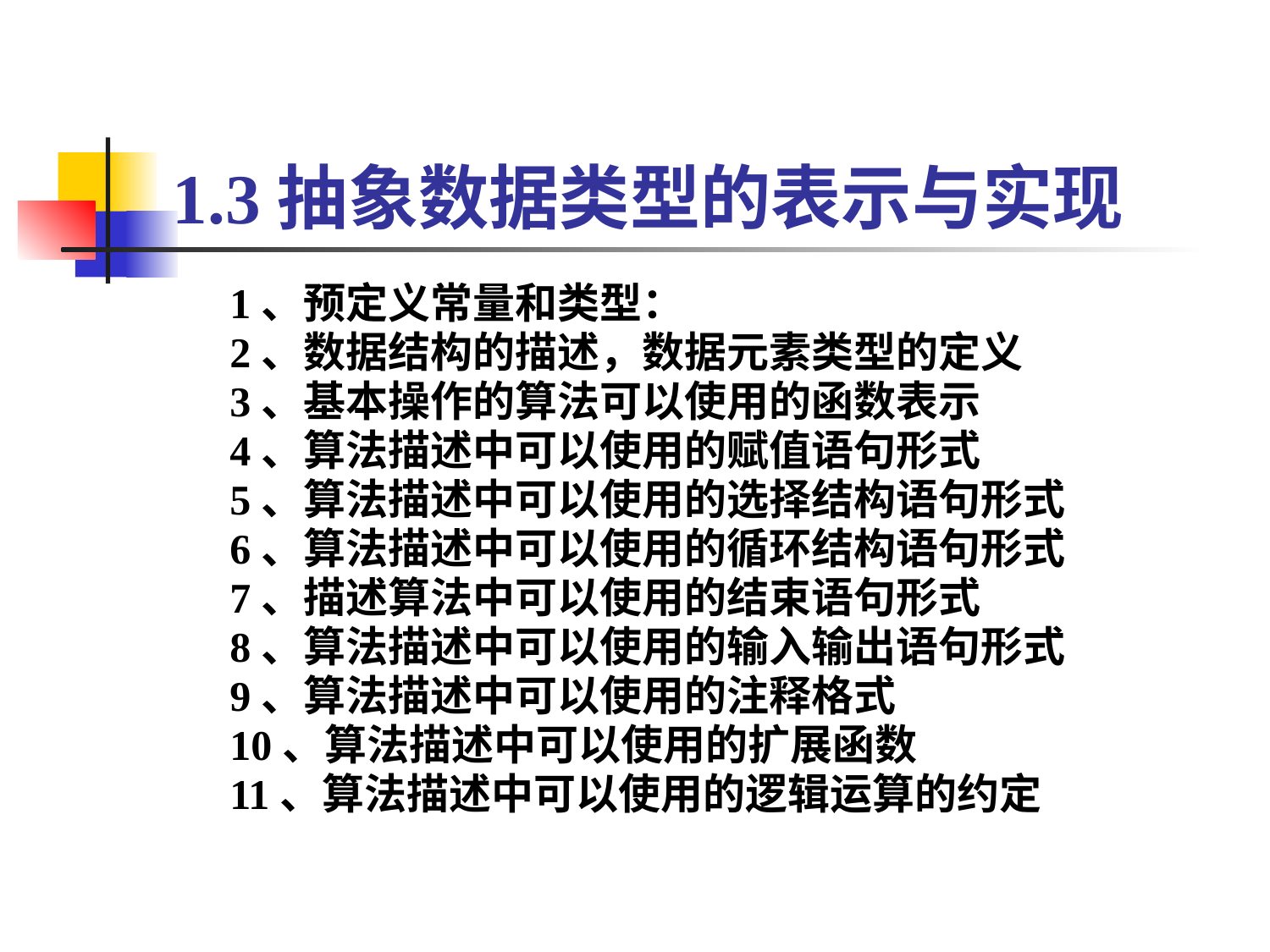

# 1.3抽象数据类型的表示与实现
1、预定义常量和类型：
2、数据结构的描述，数据元素类型的定义
3、基本操作的算法可以使用的函数表示
4、算法描述中可以使用的赋值语句形式
5、算法描述中可以使用的选择结构语句形式
6、算法描述中可以使用的循环结构语句形式
7、描述算法中可以使用的结束语句形式
8、算法描述中可以使用的输入输出语句形式
9、算法描述中可以使用的注释格式
10、算法描述中可以使用的扩展函数
11、算法描述中可以使用的逻辑运算的约定